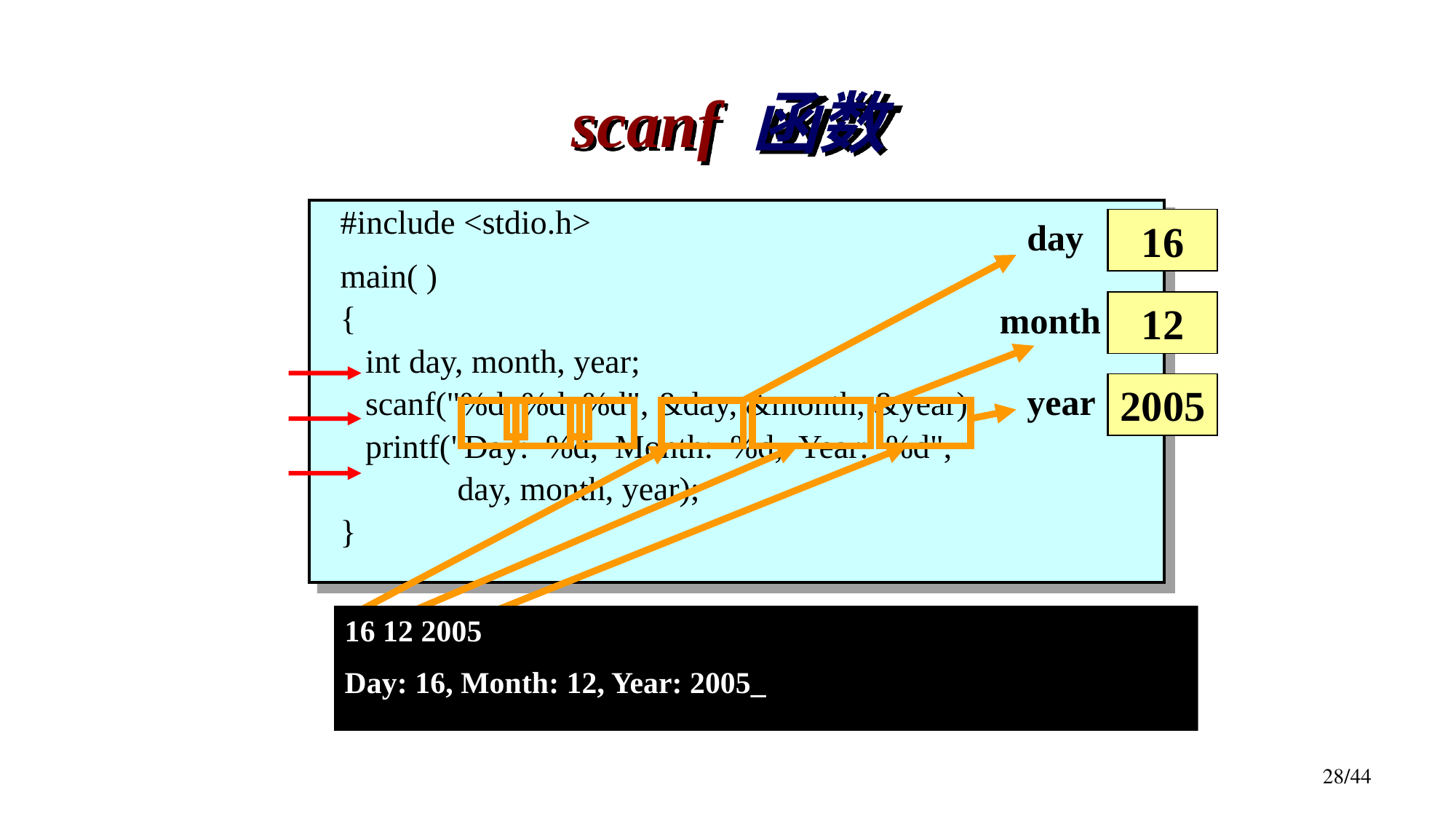

scanf 函数
#include <stdio.h>

main( )
{
   int day, month, year;
   scanf("%d  %d  %d", &day, &month, &year);
   printf("Day:  %d,  Month:  %d,  Year:  %d",
              day, month, year);
}

day
?
month
?
year
?
16

12

2005

16 12 2005

16 12 2005
Day: 16, Month: 12, Year: 2005_